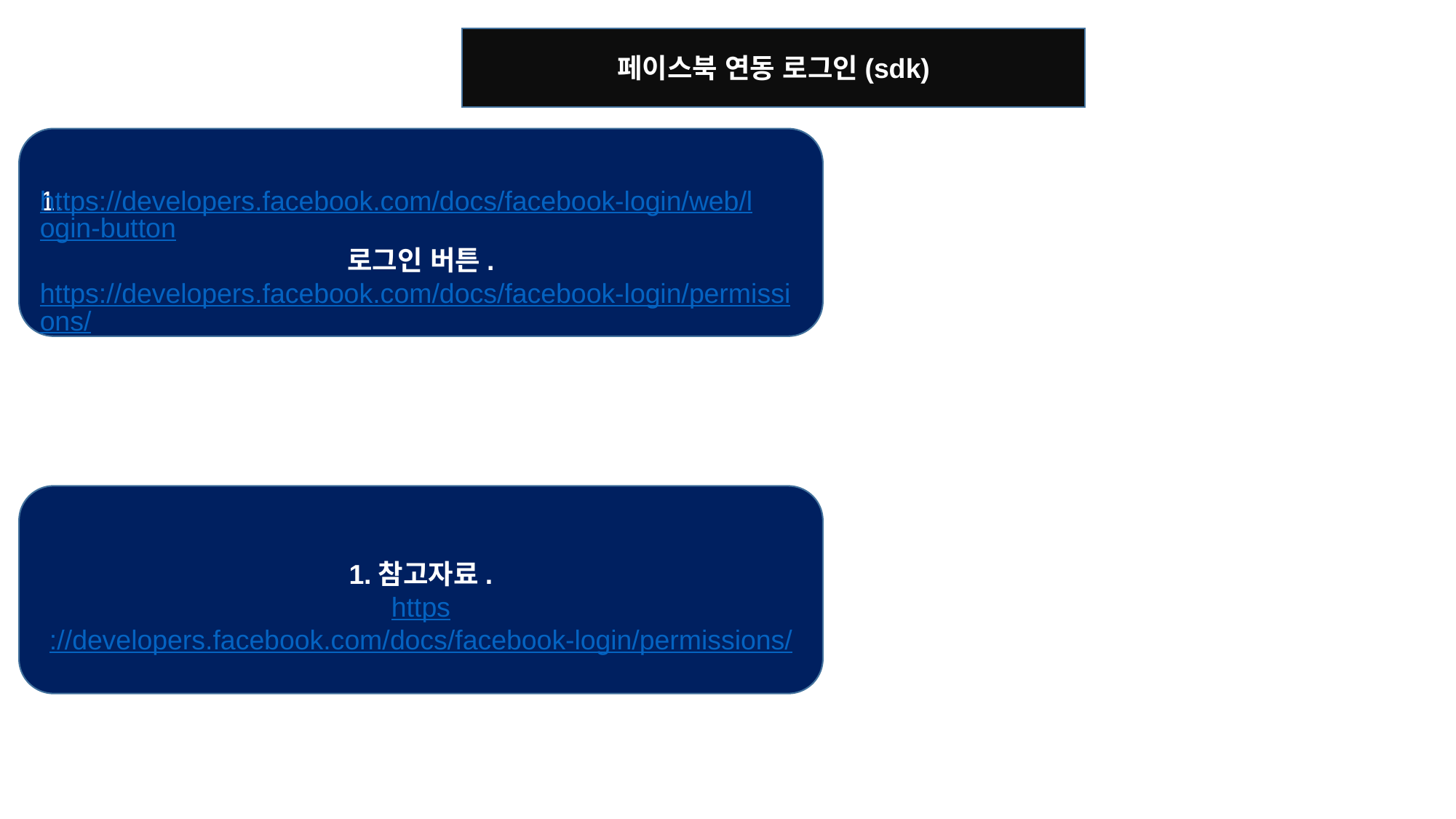

페이스북 연동 로그인(sdk)
https://developers.facebook.com/docs/facebook-login/web/login-button
로그인 버튼.
https://developers.facebook.com/docs/facebook-login/permissions/

1.참고자료.
https://developers.facebook.com/docs/facebook-login/permissions/